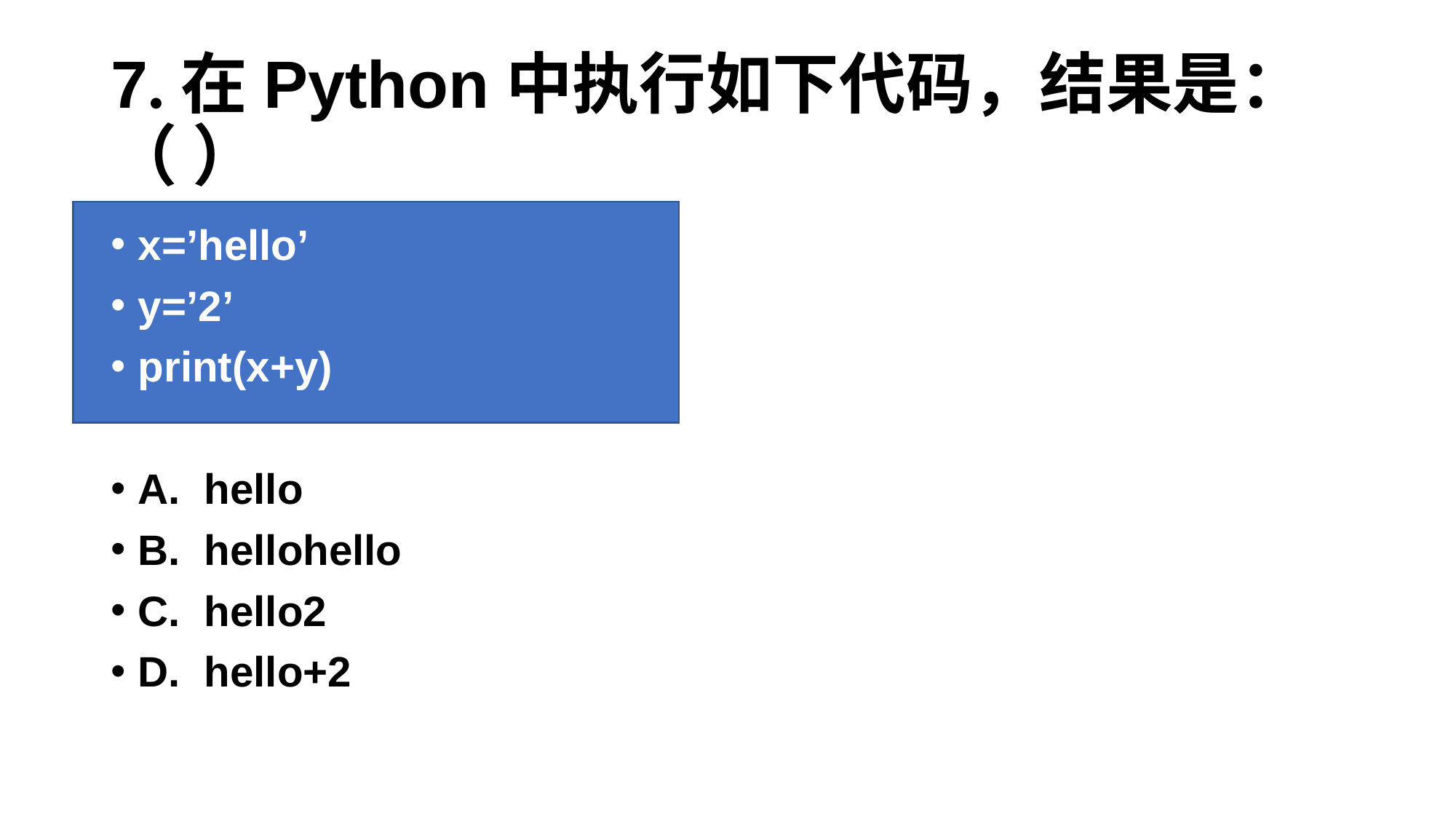

# 7.在Python中执行如下代码，结果是：（ ）

x=’hello’
y=’2’
print(x+y)

A.  hello
B.  hellohello
C.  hello2
D.  hello+2